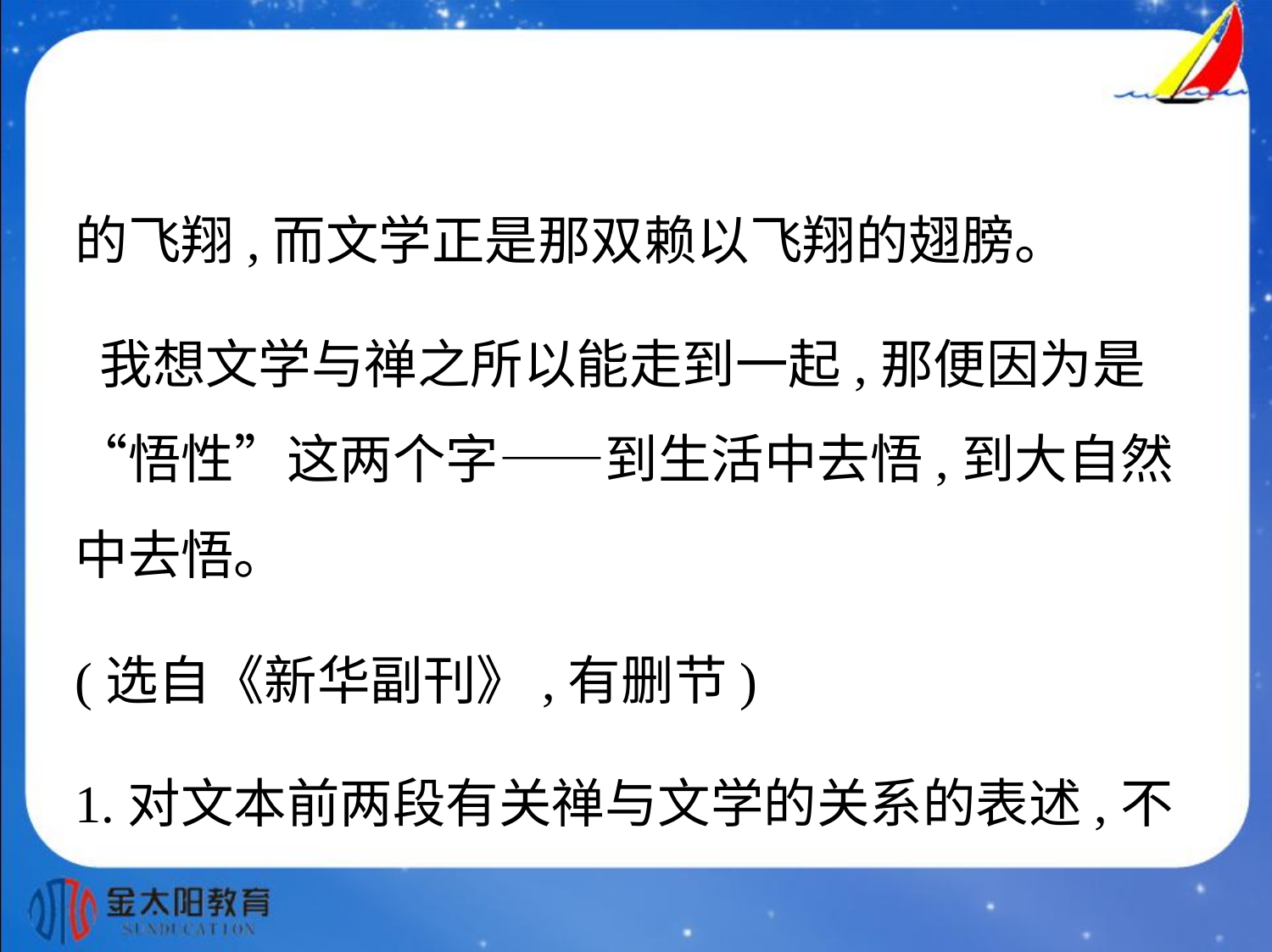

的飞翔,而文学正是那双赖以飞翔的翅膀。
 我想文学与禅之所以能走到一起,那便因为是
“悟性”这两个字——到生活中去悟,到大自然
中去悟。
(选自《新华副刊》,有删节)
1.对文本前两段有关禅与文学的关系的表述,不